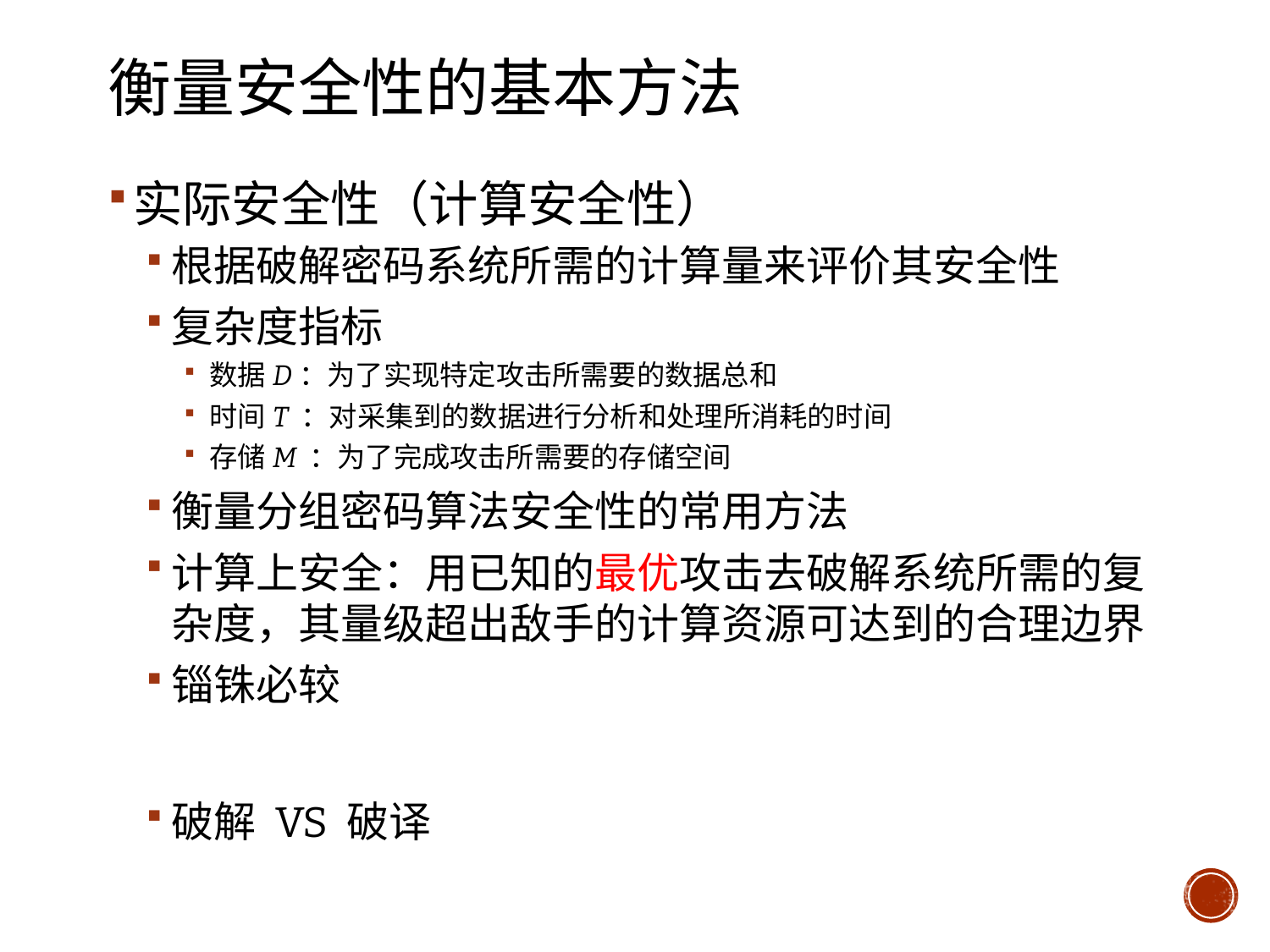

# 衡量安全性的基本方法
实际安全性（计算安全性）
根据破解密码系统所需的计算量来评价其安全性
复杂度指标
数据D：为了实现特定攻击所需要的数据总和
时间T ：对采集到的数据进行分析和处理所消耗的时间
存储M ：为了完成攻击所需要的存储空间
衡量分组密码算法安全性的常用方法
计算上安全：用已知的最优攻击去破解系统所需的复杂度，其量级超出敌手的计算资源可达到的合理边界
锱铢必较

破解 VS 破译